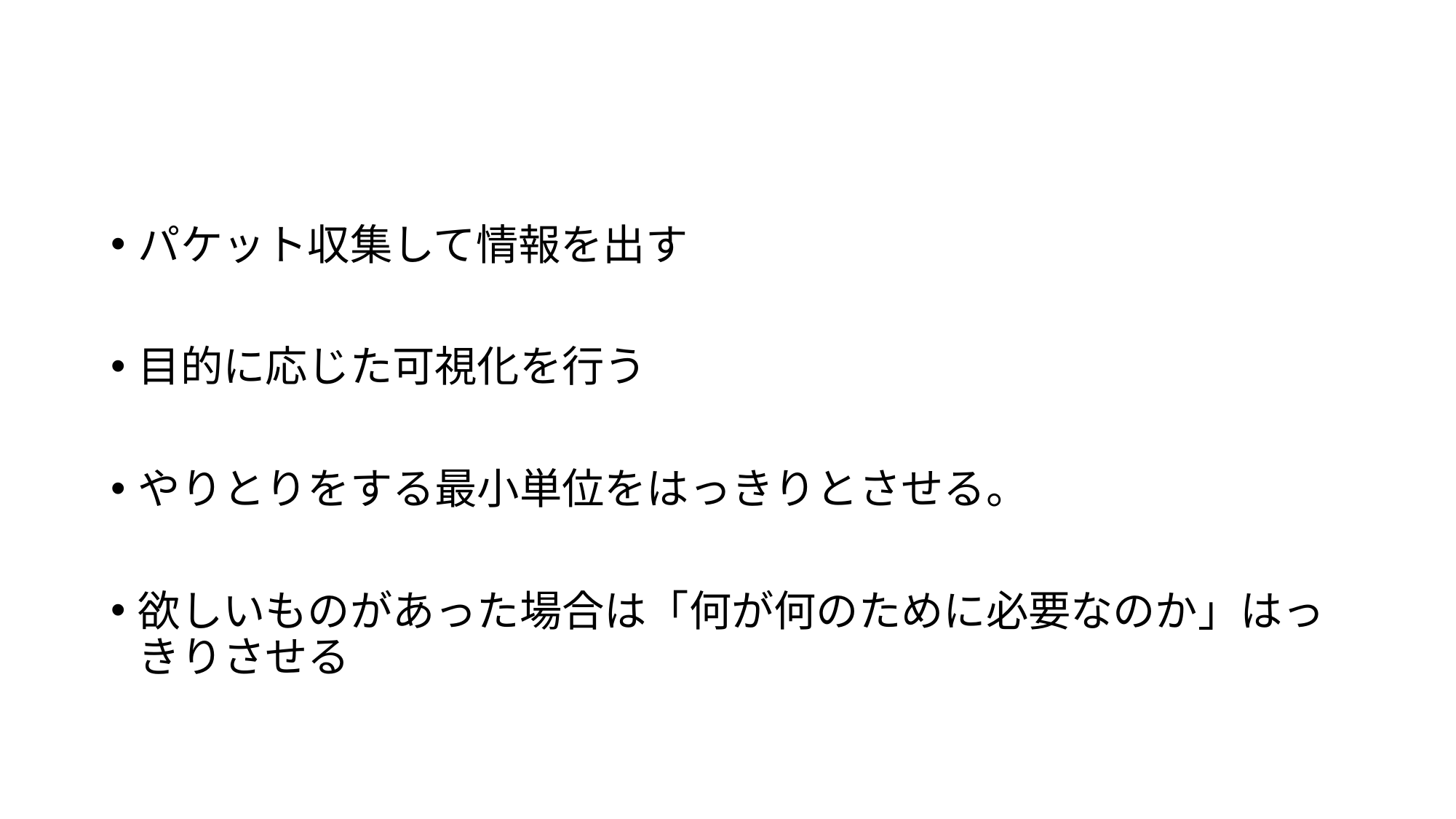

#
パケット収集して情報を出す

目的に応じた可視化を行う

やりとりをする最小単位をはっきりとさせる。

欲しいものがあった場合は「何が何のために必要なのか」はっきりさせる